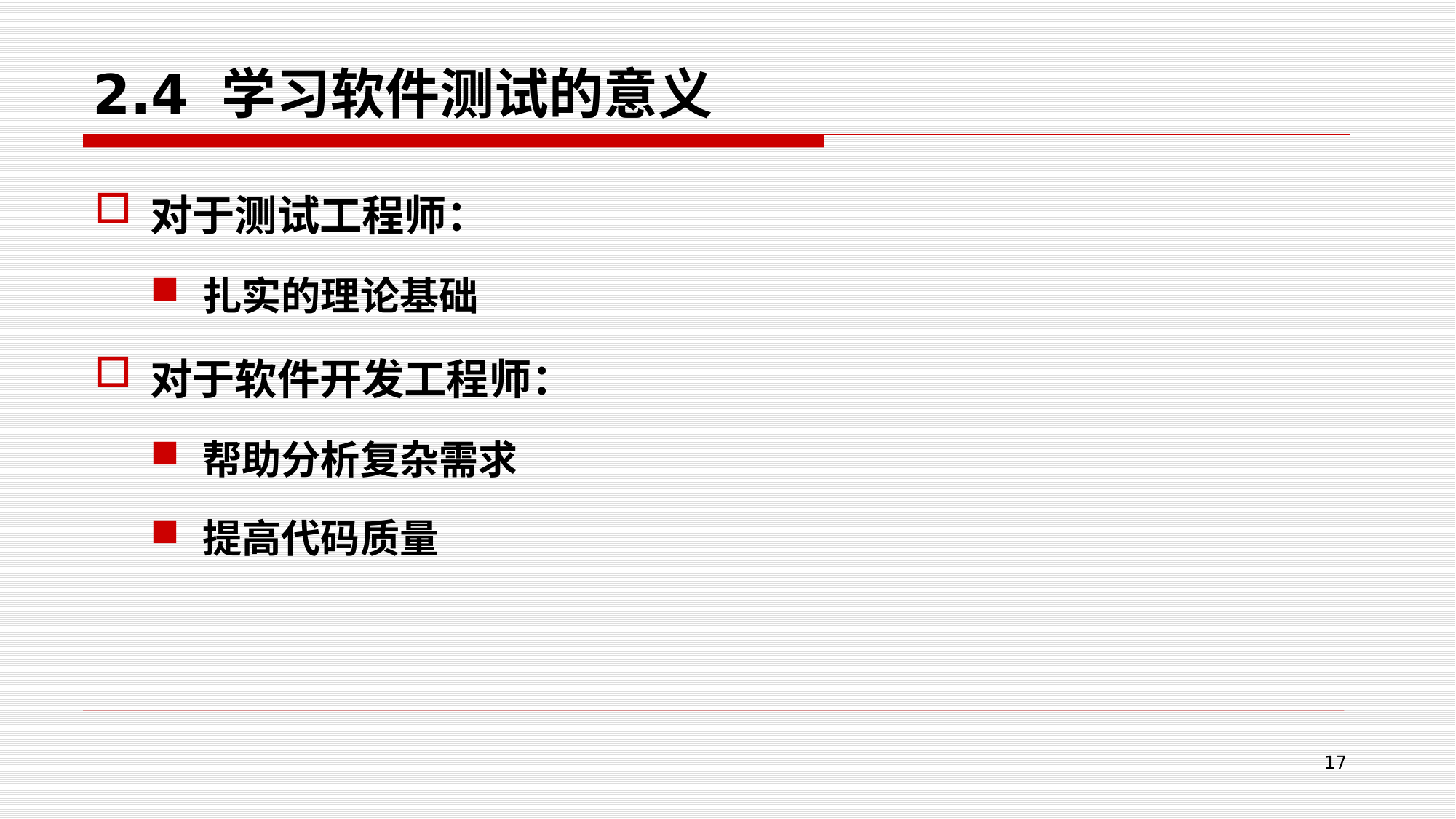

# 2.4 学习软件测试的意义
对于测试工程师：
扎实的理论基础
对于软件开发工程师：
帮助分析复杂需求
提高代码质量

17